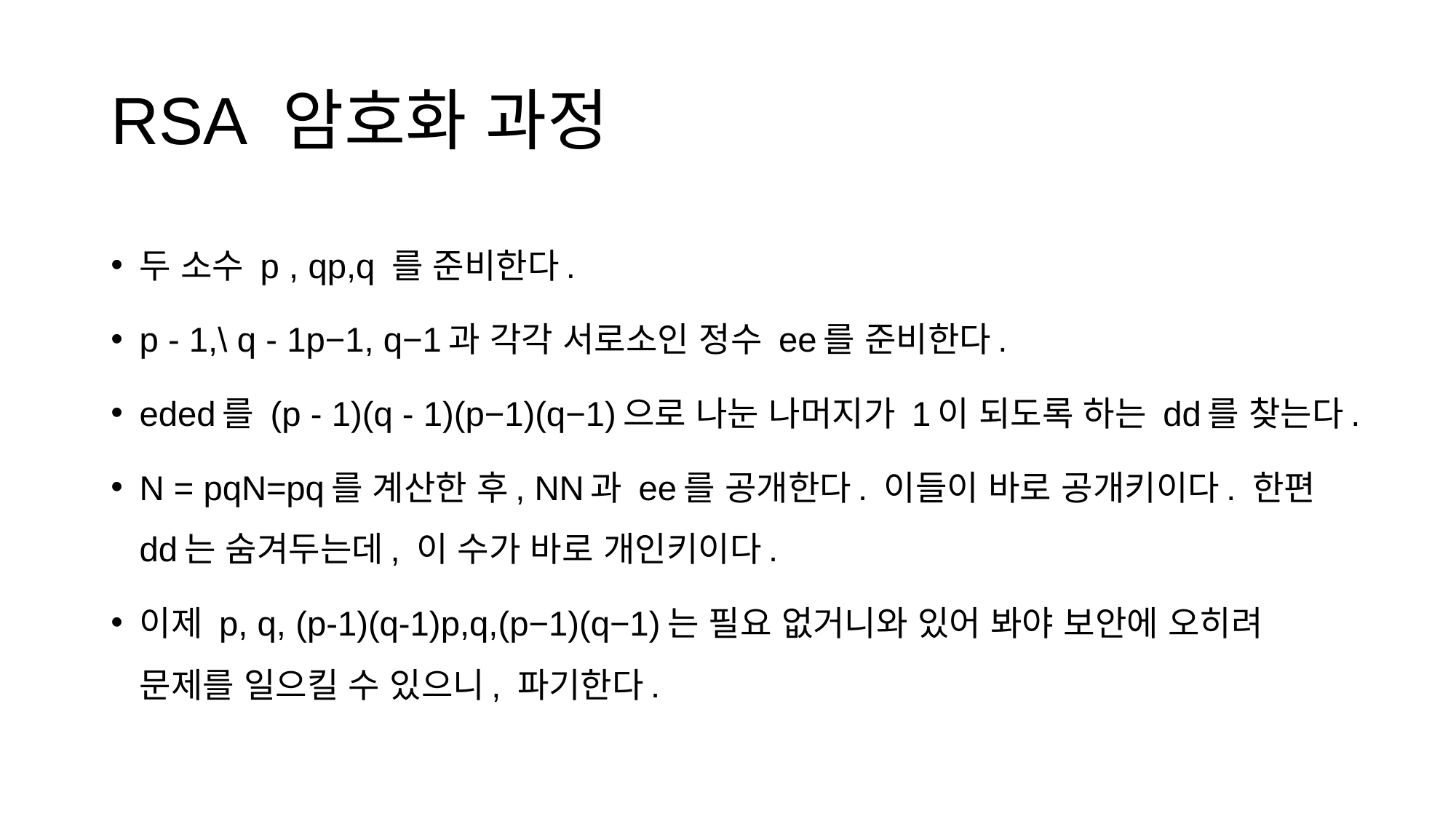

# RSA 암호화 과정
두 소수 p , qp,q 를 준비한다.
p - 1,\ q - 1p−1, q−1과 각각 서로소인 정수 ee를 준비한다.
eded를 (p - 1)(q - 1)(p−1)(q−1)으로 나눈 나머지가 1이 되도록 하는 dd를 찾는다.
N = pqN=pq를 계산한 후, NN과 ee를 공개한다. 이들이 바로 공개키이다. 한편 dd는 숨겨두는데, 이 수가 바로 개인키이다.
이제 p, q, (p-1)(q-1)p,q,(p−1)(q−1)는 필요 없거니와 있어 봐야 보안에 오히려 문제를 일으킬 수 있으니, 파기한다.